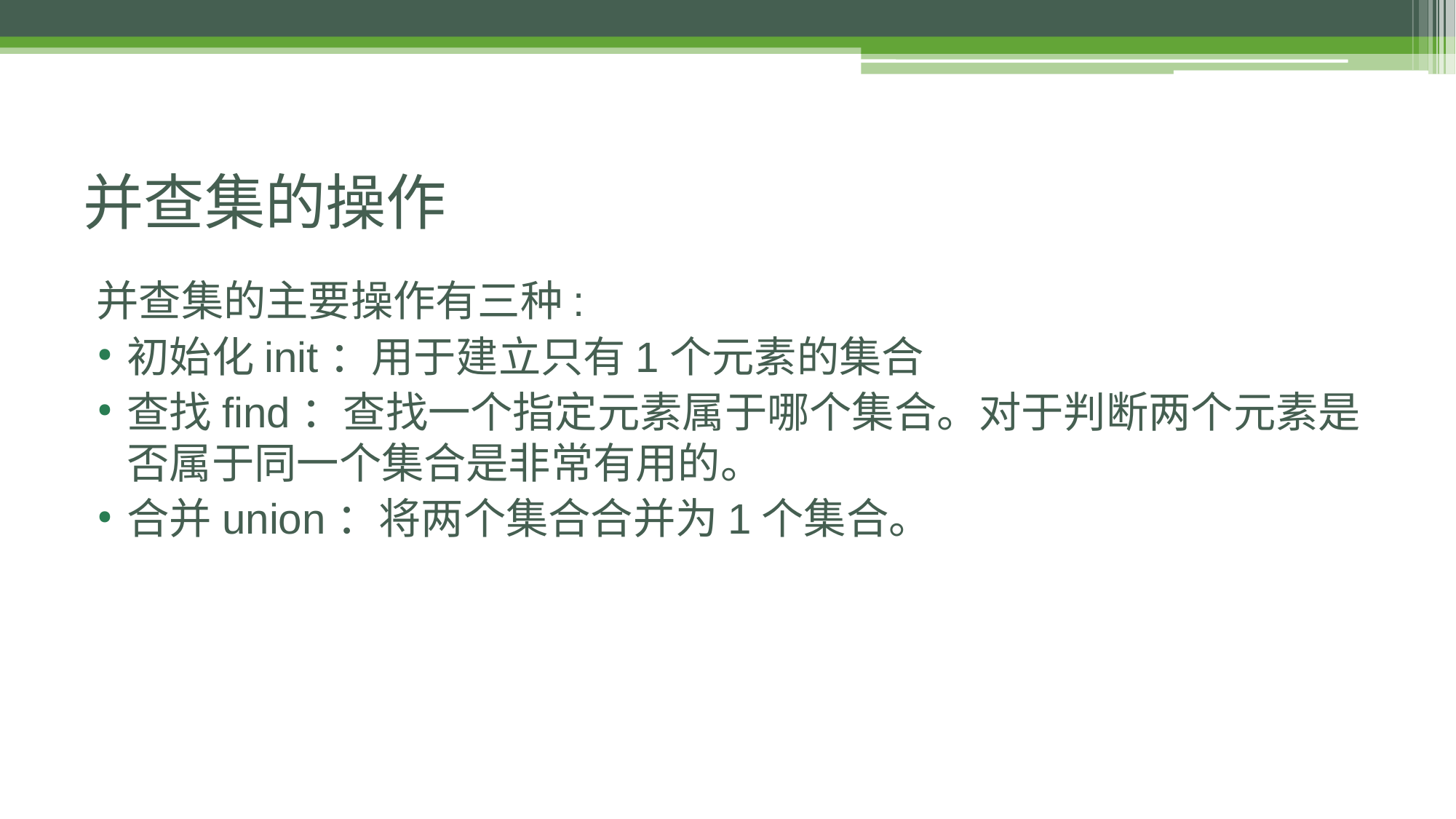

# 并查集的操作
并查集的主要操作有三种:
初始化init：用于建立只有1个元素的集合
查找find：查找一个指定元素属于哪个集合。对于判断两个元素是否属于同一个集合是非常有用的。
合并union：将两个集合合并为1个集合。